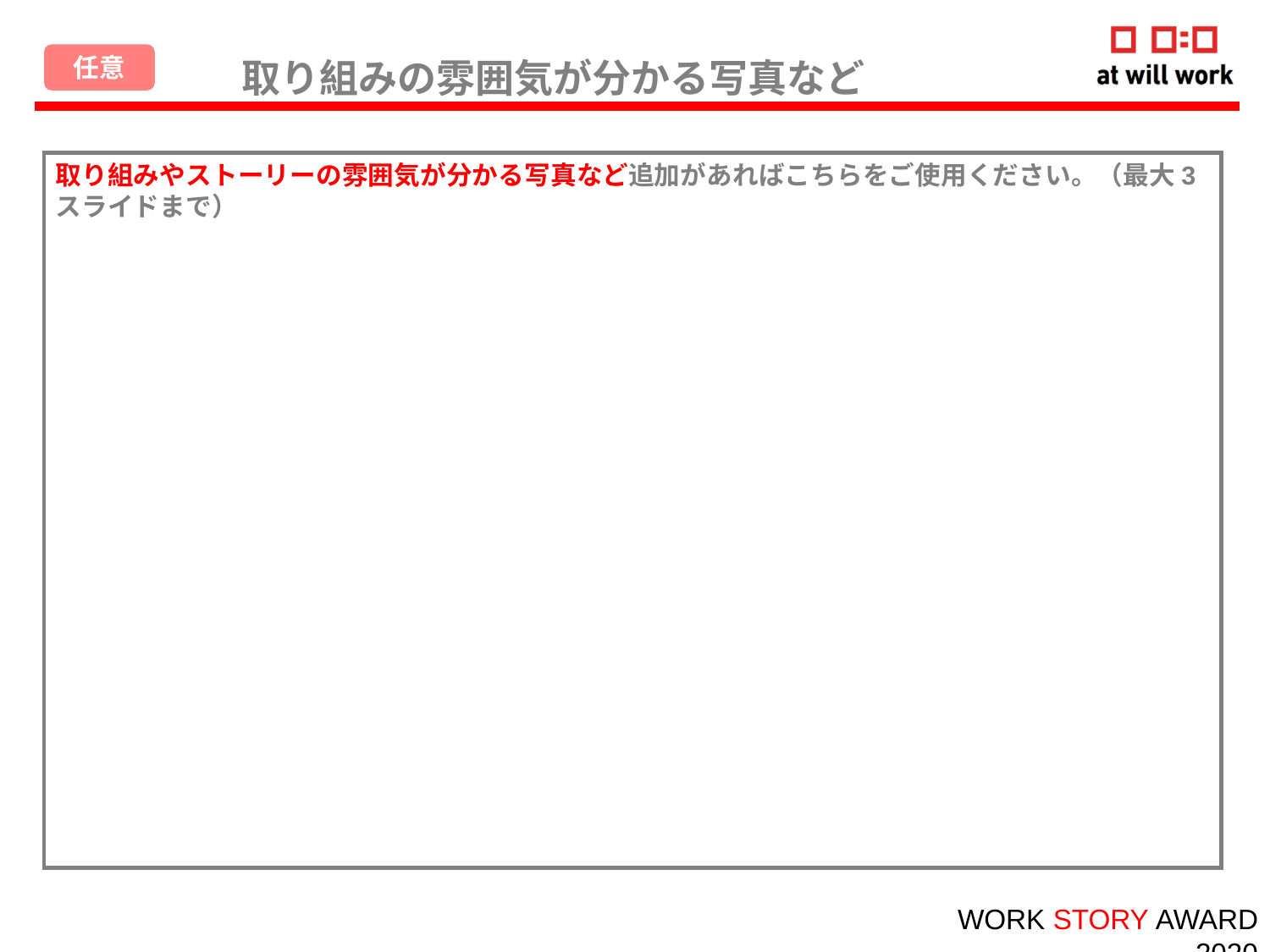

任意
　　　　　取り組みの雰囲気が分かる写真など
取り組みやストーリーの雰囲気が分かる写真など追加があればこちらをご使用ください。（最大3スライドまで）